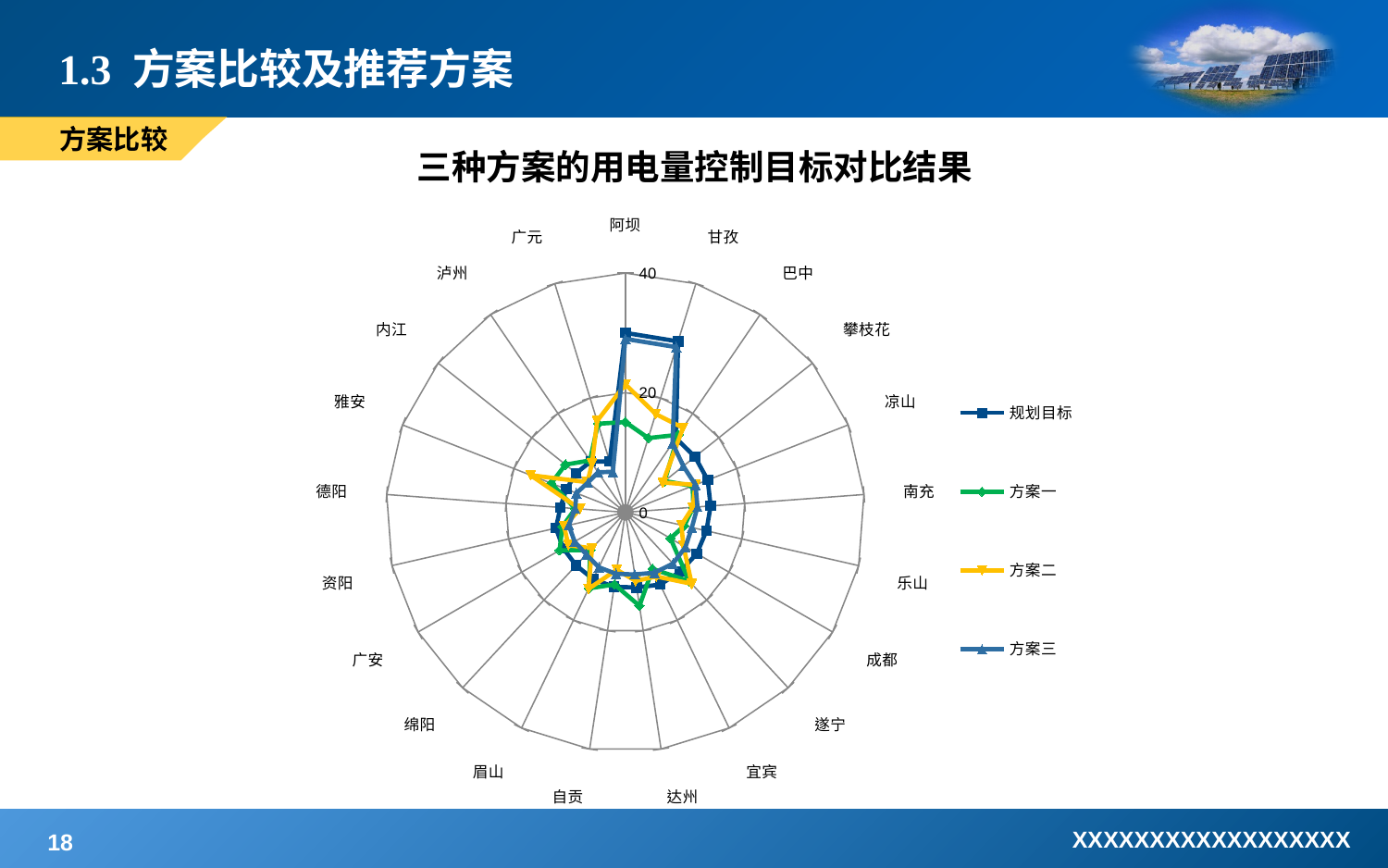

# 1.3 方案比较及推荐方案
方案比较
三种方案的用电量控制目标对比结果

### Chart

| Category |  |  |  |  |
|---|---|---|---|---|
| 阿坝 | 30.0 | 15.1 | 21.4 | 29.0 |
| 甘孜 | 29.9 | 13.0 | 17.2 | 28.9 |
| 巴中 | 15.0 | 15.7 | 17.1 | 14.0 |
| 攀枝花 | 14.9 | 8.4 | 8.0 | 12.4 |
| 凉山 | 14.8 | 12.1 | 12.6 | 12.6 |
| 南充 | 14.3 | 11.4 | 11.3 | 12.1 |
| 乐山 | 13.9 | 10.1 | 9.6 | 11.4 |
| 成都 | 13.8 | 8.700000000000001 | 11.2 | 11.6 |
| 遂宁 | 13.5 | 15.7 | 16.3 | 11.7 |
| 宜宾 | 13.4 | 10.5 | 11.9 | 11.2 |
| 达州 | 12.7 | 15.8 | 11.6 | 10.5 |
| 自贡 | 12.6 | 12.2 | 9.700000000000001 | 10.4 |
| 眉山 | 12.4 | 14.1 | 14.2 | 10.200000000000001 |
| 绵阳 | 12.1 | 8.6 | 8.200000000000001 | 9.6 |
| 广安 | 12.0 | 12.7 | 11.0 | 9.8 |
| 资阳 | 11.9 | 10.8 | 10.5 | 9.700000000000001 |
| 德阳 | 10.9 | 8.4 | 7.6 | 8.4 |
| 雅安 | 10.6 | 13.3 | 17.0 | 8.8 |
| 内江 | 10.5 | 12.8 | 8.1 | 8.0 |
| 泸州 | 10.3 | 10.5 | 9.9 | 8.1 |
| 广元 | 8.9 | 15.5 | 16.0 | 7.1 |